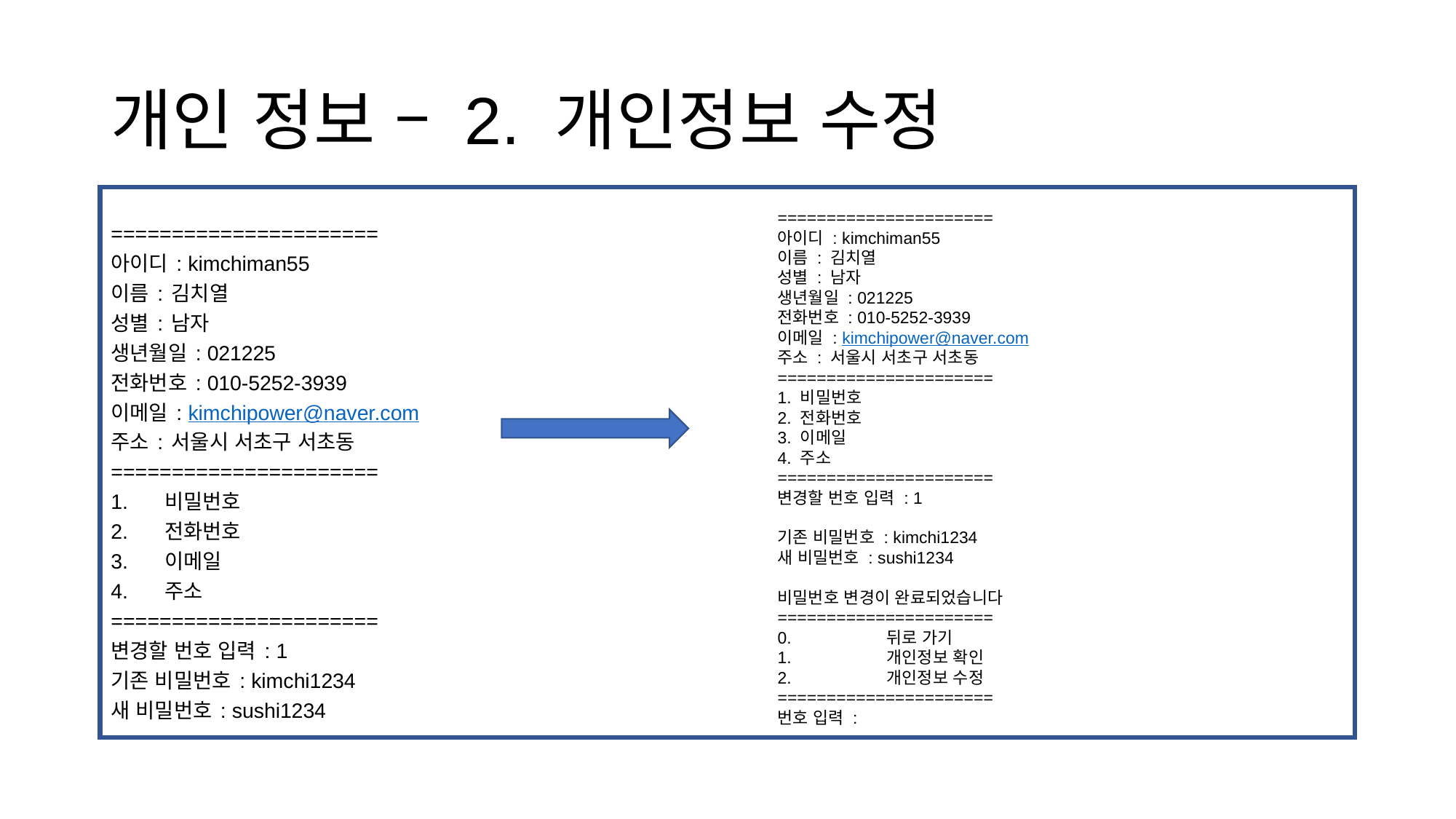

# 개인 정보 – 2. 개인정보 수정

======================
아이디 : kimchiman55
이름 : 김치열
성별 : 남자
생년월일 : 021225
전화번호 : 010-5252-3939
이메일 : kimchipower@naver.com
주소 : 서울시 서초구 서초동
======================
1. 비밀번호
2. 전화번호
3. 이메일
4. 주소
======================
변경할 번호 입력 : 1

기존 비밀번호 : kimchi1234
새 비밀번호 : sushi1234

비밀번호 변경이 완료되었습니다
======================
0. 	뒤로 가기
1. 	개인정보 확인
2. 	개인정보 수정
======================
번호 입력 :

======================
아이디 : kimchiman55
이름 : 김치열
성별 : 남자
생년월일 : 021225
전화번호 : 010-5252-3939
이메일 : kimchipower@naver.com
주소 : 서울시 서초구 서초동
======================
1. 	비밀번호
2. 	전화번호
3. 	이메일
4. 	주소
======================
변경할 번호 입력 : 1
기존 비밀번호 : kimchi1234
새 비밀번호 : sushi1234